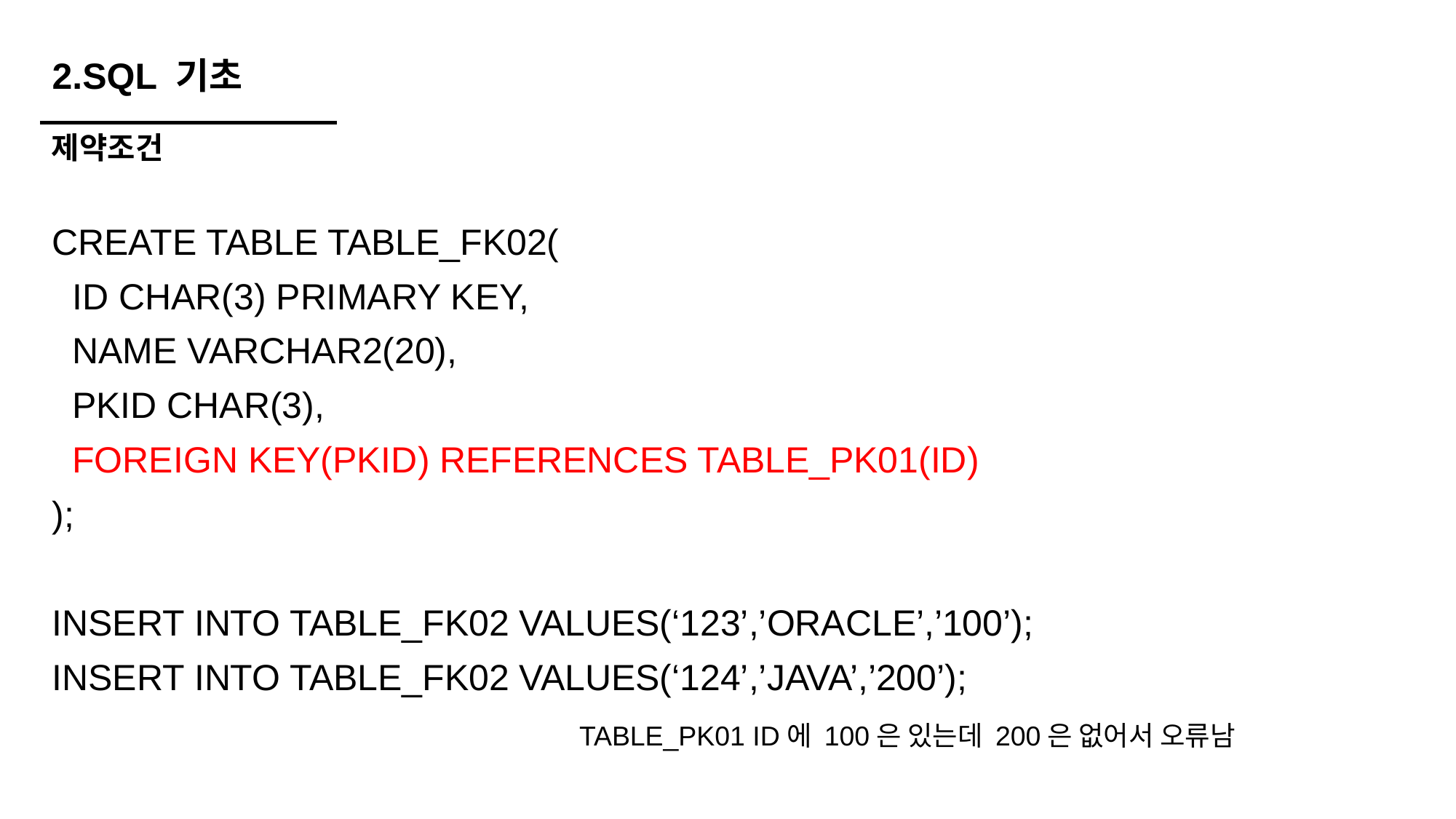

# 2.SQL 기초
제약조건
CREATE TABLE TABLE_FK02(
  ID CHAR(3) PRIMARY KEY,
  NAME VARCHAR2(20),
  PKID CHAR(3),
  FOREIGN KEY(PKID) REFERENCES TABLE_PK01(ID)
);

INSERT INTO TABLE_FK02 VALUES(‘123’,’ORACLE’,’100’);
INSERT INTO TABLE_FK02 VALUES(‘124’,’JAVA’,’200’);
TABLE_PK01 ID에 100은 있는데 200은 없어서 오류남